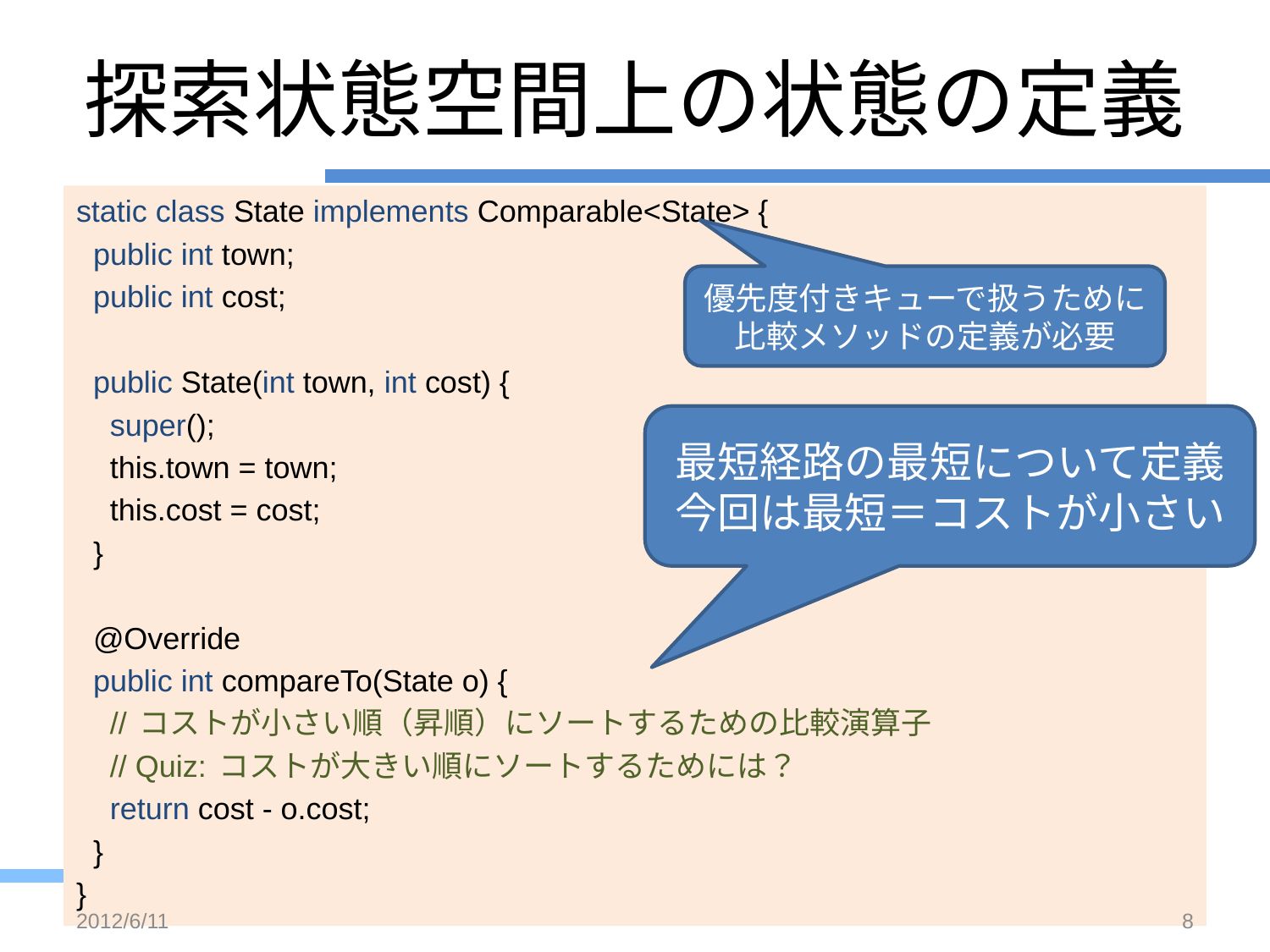

# 探索状態空間上の状態の定義
static class State implements Comparable<State> {
  public int town;
  public int cost;

  public State(int town, int cost) {
    super();
    this.town = town;
    this.cost = cost;
  }

  @Override
  public int compareTo(State o) {
    // コストが小さい順（昇順）にソートするための比較演算子
    // Quiz: コストが大きい順にソートするためには？
    return cost - o.cost;
  }
}
優先度付きキューで扱うために比較メソッドの定義が必要
最短経路の最短について定義
今回は最短＝コストが小さい
2012/6/11

8